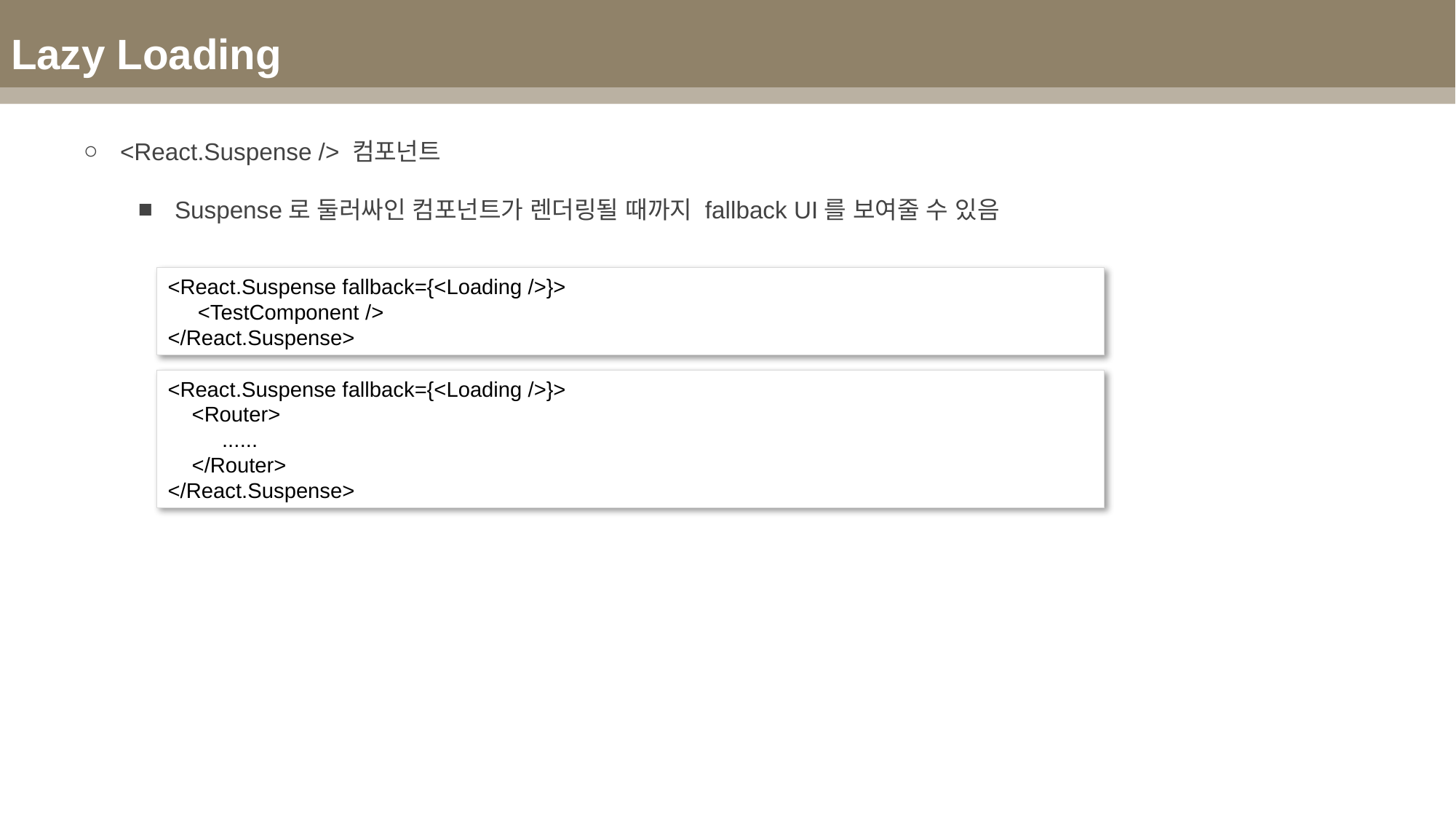

Lazy Loading
<React.Suspense /> 컴포넌트
Suspense로 둘러싸인 컴포넌트가 렌더링될 때까지 fallback UI를 보여줄 수 있음

<React.Suspense fallback={<Loading />}>
     <TestComponent />
</React.Suspense>
<React.Suspense fallback={<Loading />}>
    <Router>
         ......
    </Router>
</React.Suspense>